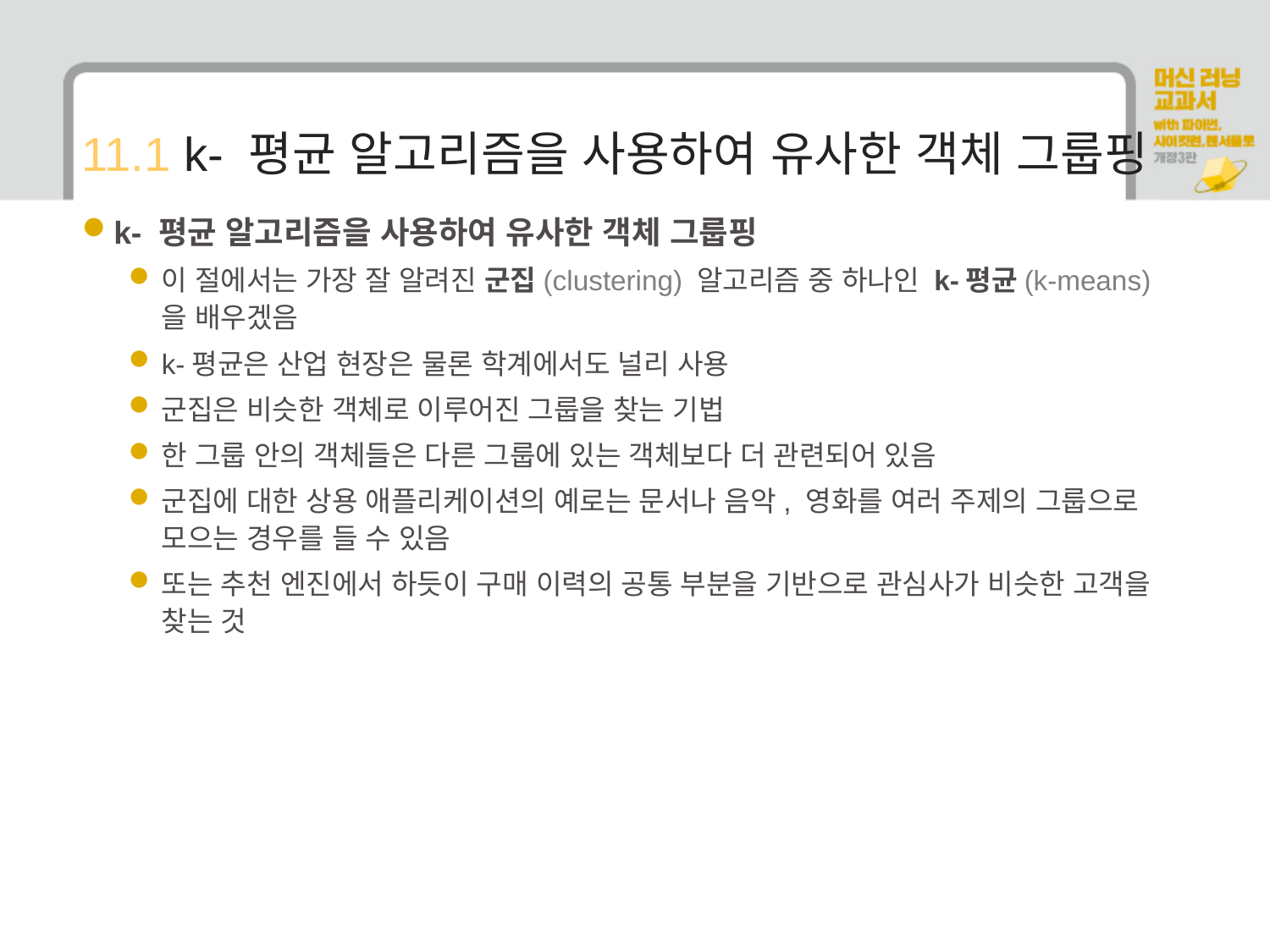

# 11.1 k- 평균 알고리즘을 사용하여 유사한 객체 그룹핑
k- 평균 알고리즘을 사용하여 유사한 객체 그룹핑
이 절에서는 가장 잘 알려진 군집(clustering) 알고리즘 중 하나인 k-평균(k-means)을 배우겠음
k-평균은 산업 현장은 물론 학계에서도 널리 사용
군집은 비슷한 객체로 이루어진 그룹을 찾는 기법
한 그룹 안의 객체들은 다른 그룹에 있는 객체보다 더 관련되어 있음
군집에 대한 상용 애플리케이션의 예로는 문서나 음악, 영화를 여러 주제의 그룹으로 모으는 경우를 들 수 있음
또는 추천 엔진에서 하듯이 구매 이력의 공통 부분을 기반으로 관심사가 비슷한 고객을 찾는 것